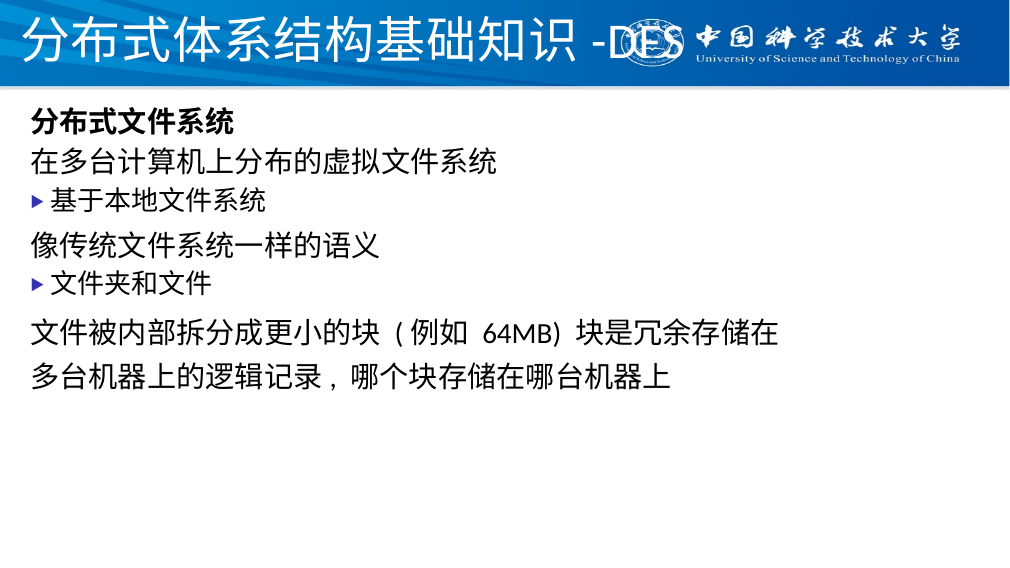

# 分布式体系结构基础知识-DFS
分布式文件系统
在多台计算机上分布的虚拟文件系统
▶基于本地文件系统
像传统文件系统一样的语义
▶文件夹和文件
文件被内部拆分成更小的块 (例如 64MB) 块是冗余存储在多台机器上的逻辑记录, 哪个块存储在哪台机器上